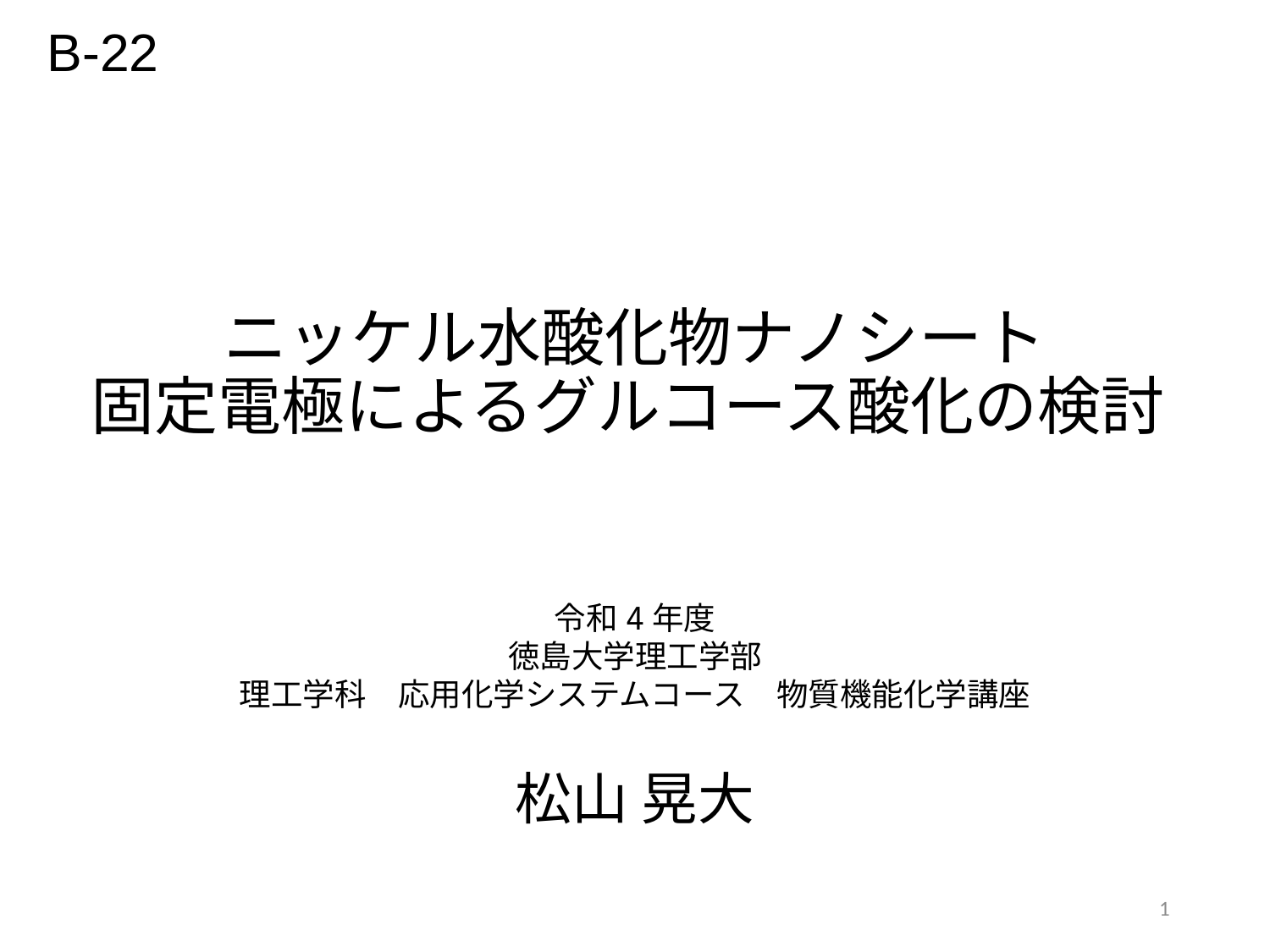

B-22
# ニッケル水酸化物ナノシート 固定電極によるグルコース酸化の検討
令和4年度
徳島大学理工学部
理工学科　応用化学システムコース　物質機能化学講座

松山 晃大
1